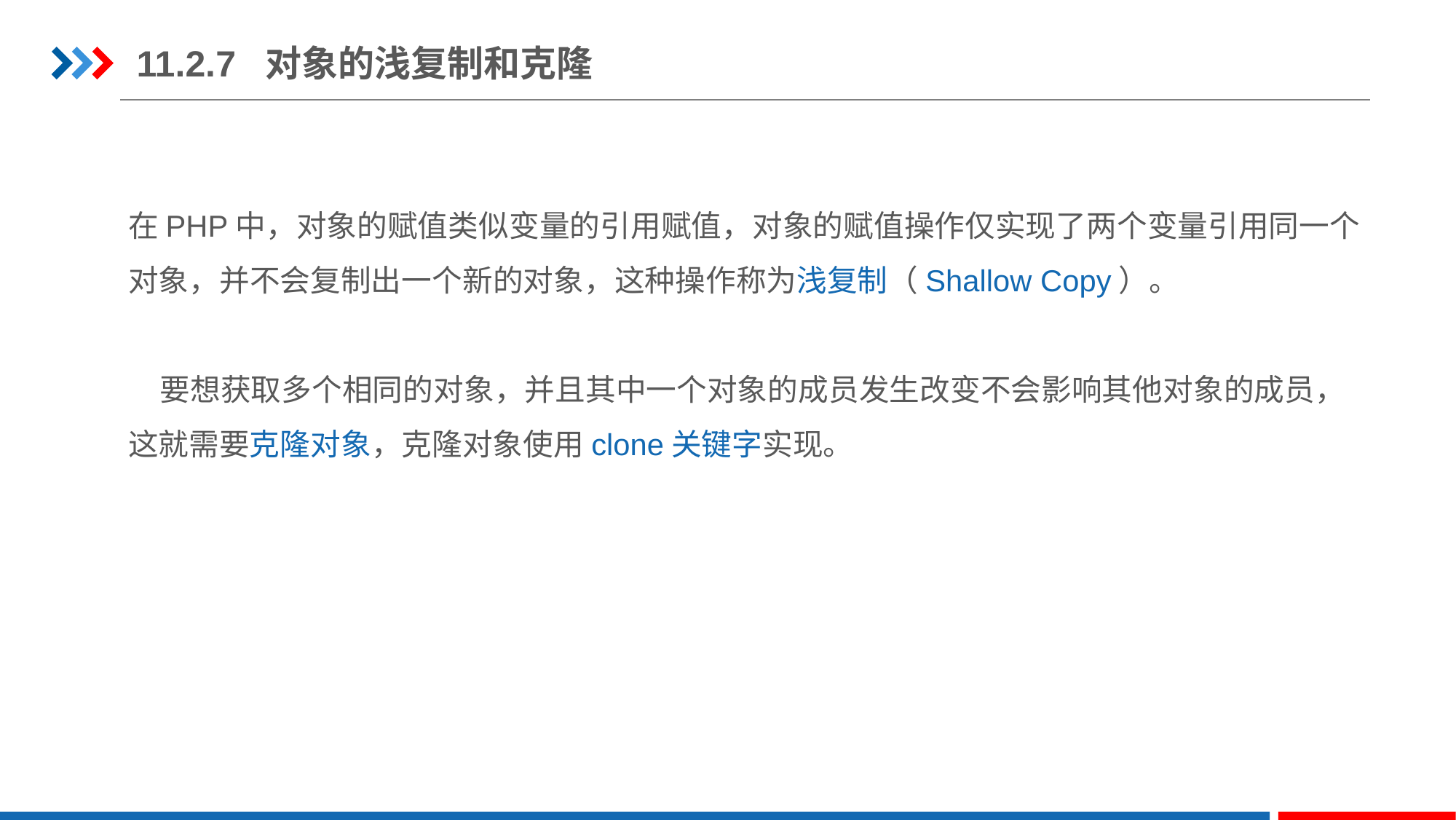

11.2.7  对象的浅复制和克隆
在PHP中，对象的赋值类似变量的引用赋值，对象的赋值操作仅实现了两个变量引用同一个对象，并不会复制出一个新的对象，这种操作称为浅复制（Shallow Copy）。

要想获取多个相同的对象，并且其中一个对象的成员发生改变不会影响其他对象的成员，这就需要克隆对象，克隆对象使用clone关键字实现。